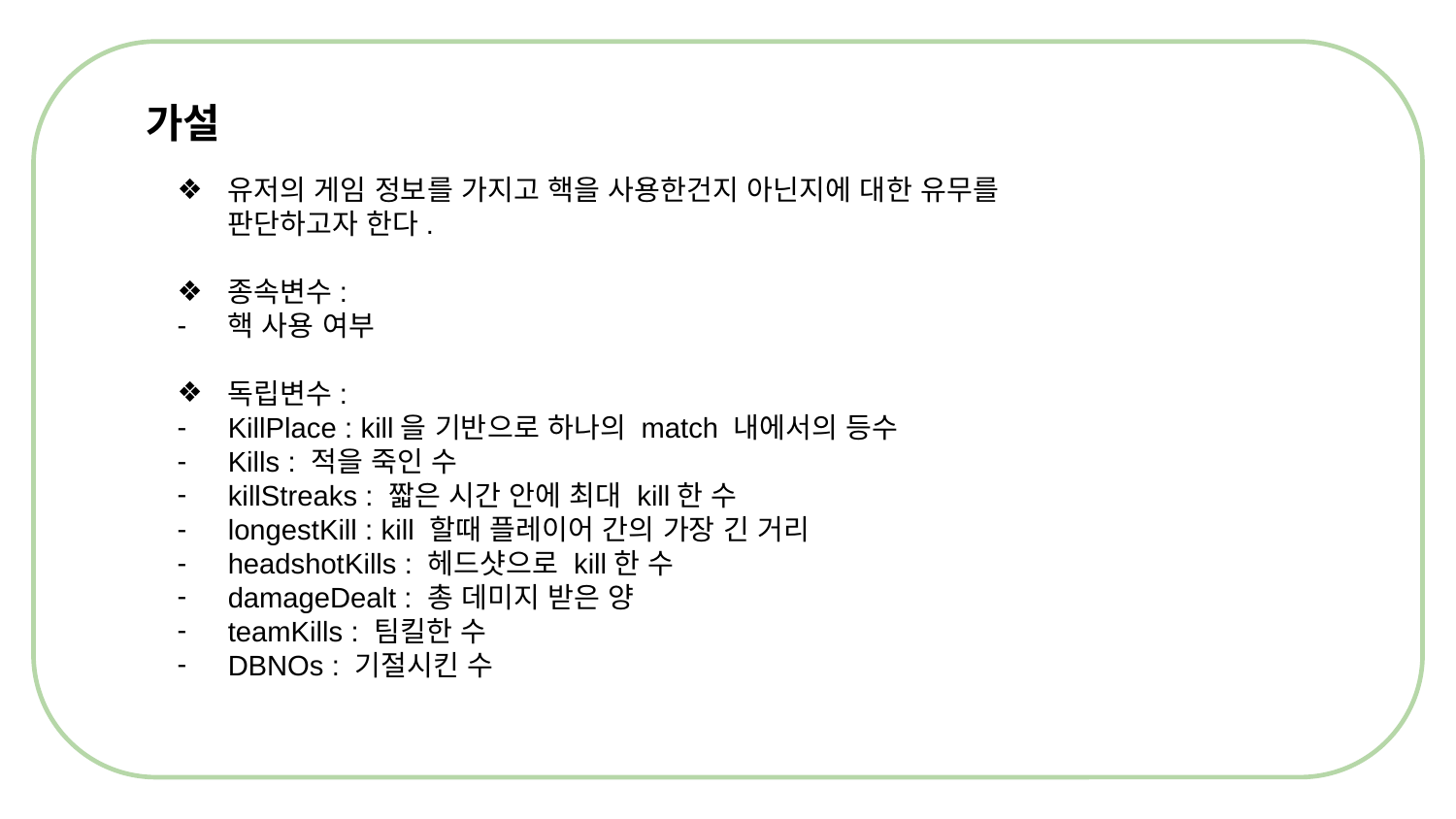

가설
유저의 게임 정보를 가지고 핵을 사용한건지 아닌지에 대한 유무를 판단하고자 한다.

종속변수:
핵 사용 여부

독립변수:
KillPlace : kill을 기반으로 하나의 match 내에서의 등수
Kills : 적을 죽인 수
killStreaks : 짧은 시간 안에 최대 kill한 수
longestKill : kill 할때 플레이어 간의 가장 긴 거리
headshotKills : 헤드샷으로 kill한 수
damageDealt : 총 데미지 받은 양
teamKills : 팀킬한 수
DBNOs : 기절시킨 수